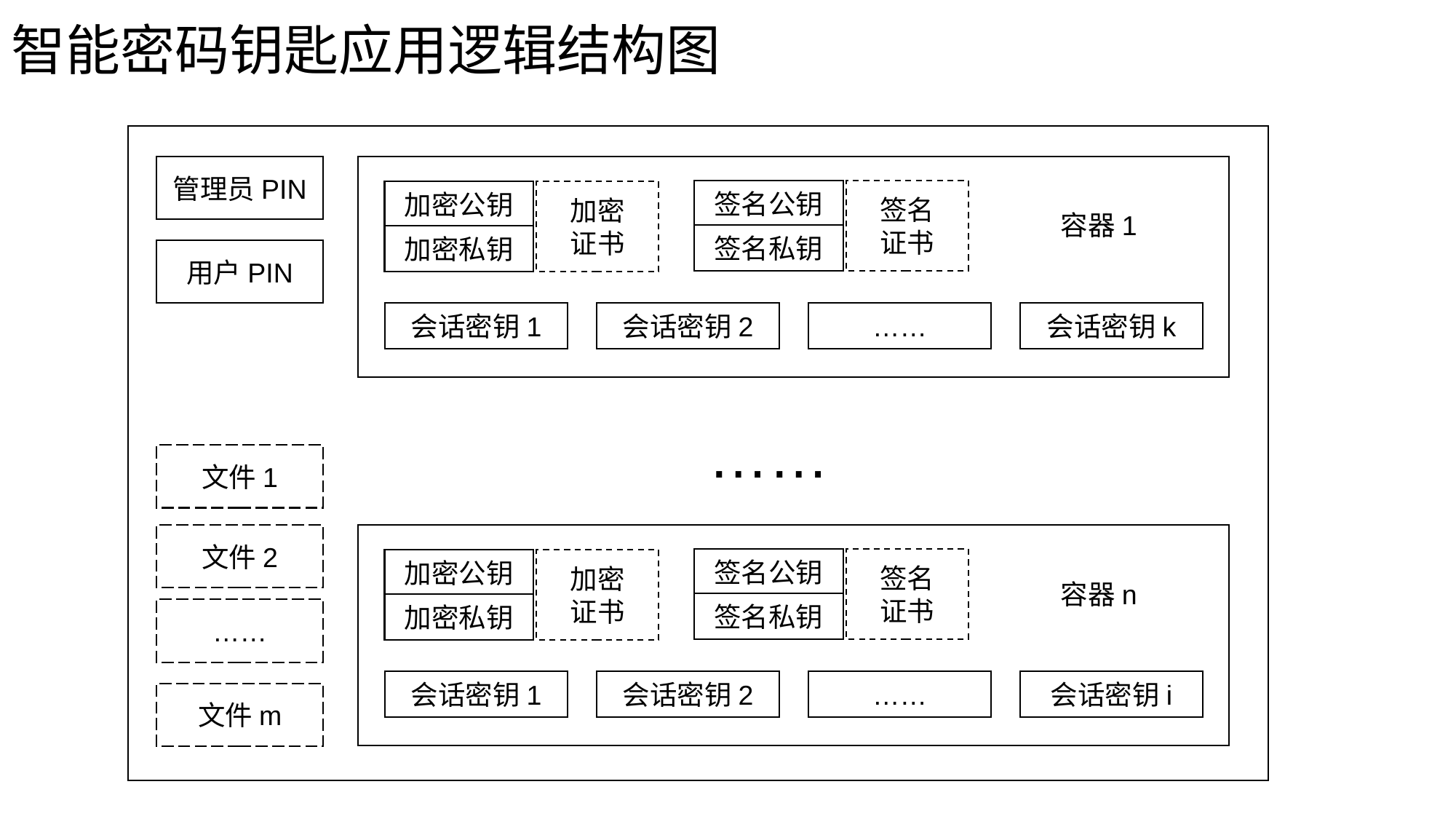

# 智能密码钥匙应用逻辑结构图

管理员PIN

签名公钥
签名
证书
加密公钥
加密
证书
容器1
签名私钥
加密私钥
用户PIN
……
会话密钥1
会话密钥2
会话密钥k
……
文件1
文件2

签名公钥
签名
证书
加密公钥
加密
证书
容器n
签名私钥
加密私钥
……
……
会话密钥1
会话密钥2
会话密钥i
文件m